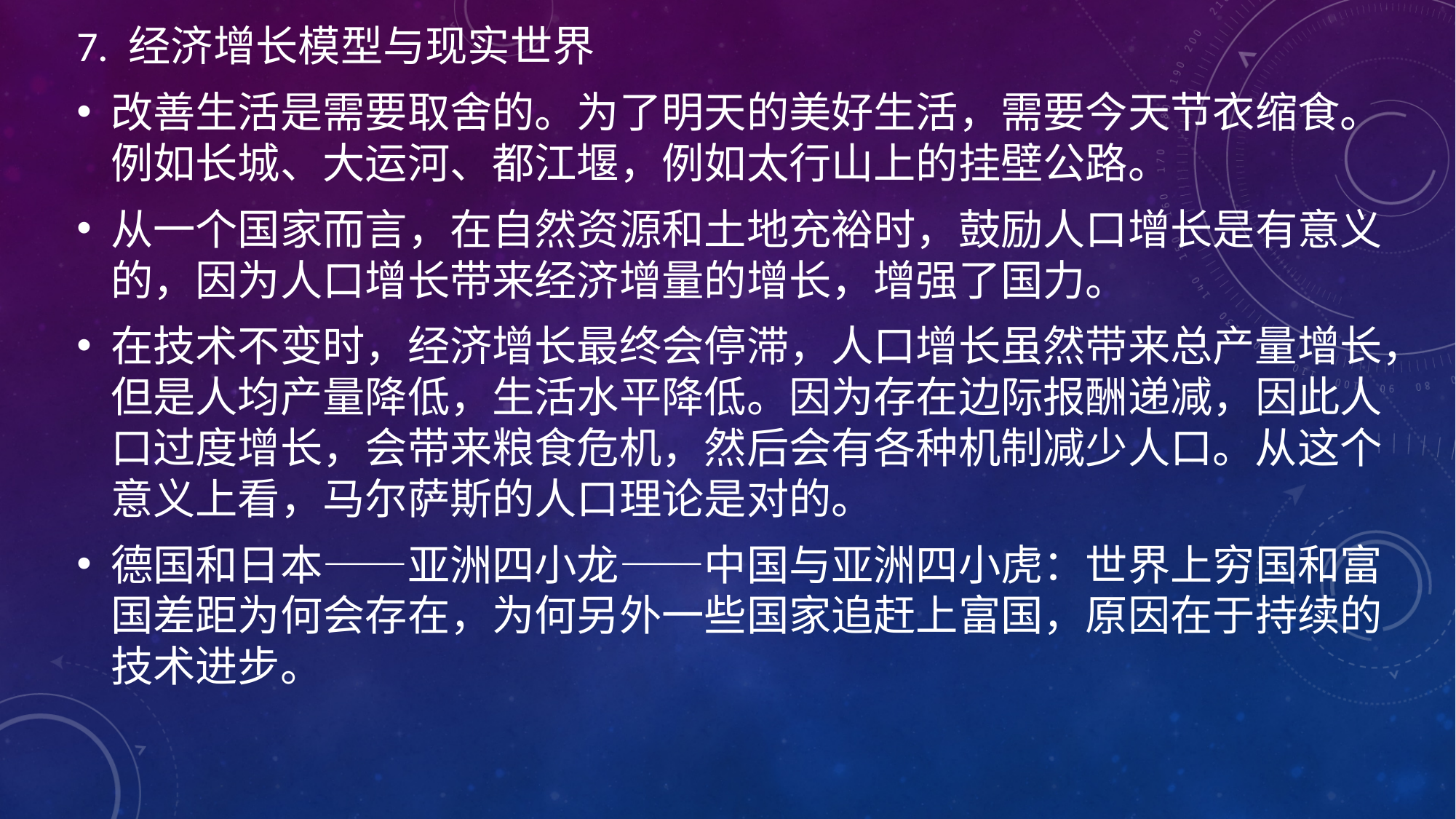

7. 经济增长模型与现实世界
改善生活是需要取舍的。为了明天的美好生活，需要今天节衣缩食。例如长城、大运河、都江堰，例如太行山上的挂壁公路。
从一个国家而言，在自然资源和土地充裕时，鼓励人口增长是有意义的，因为人口增长带来经济增量的增长，增强了国力。
在技术不变时，经济增长最终会停滞，人口增长虽然带来总产量增长，但是人均产量降低，生活水平降低。因为存在边际报酬递减，因此人口过度增长，会带来粮食危机，然后会有各种机制减少人口。从这个意义上看，马尔萨斯的人口理论是对的。
德国和日本——亚洲四小龙——中国与亚洲四小虎：世界上穷国和富国差距为何会存在，为何另外一些国家追赶上富国，原因在于持续的技术进步。